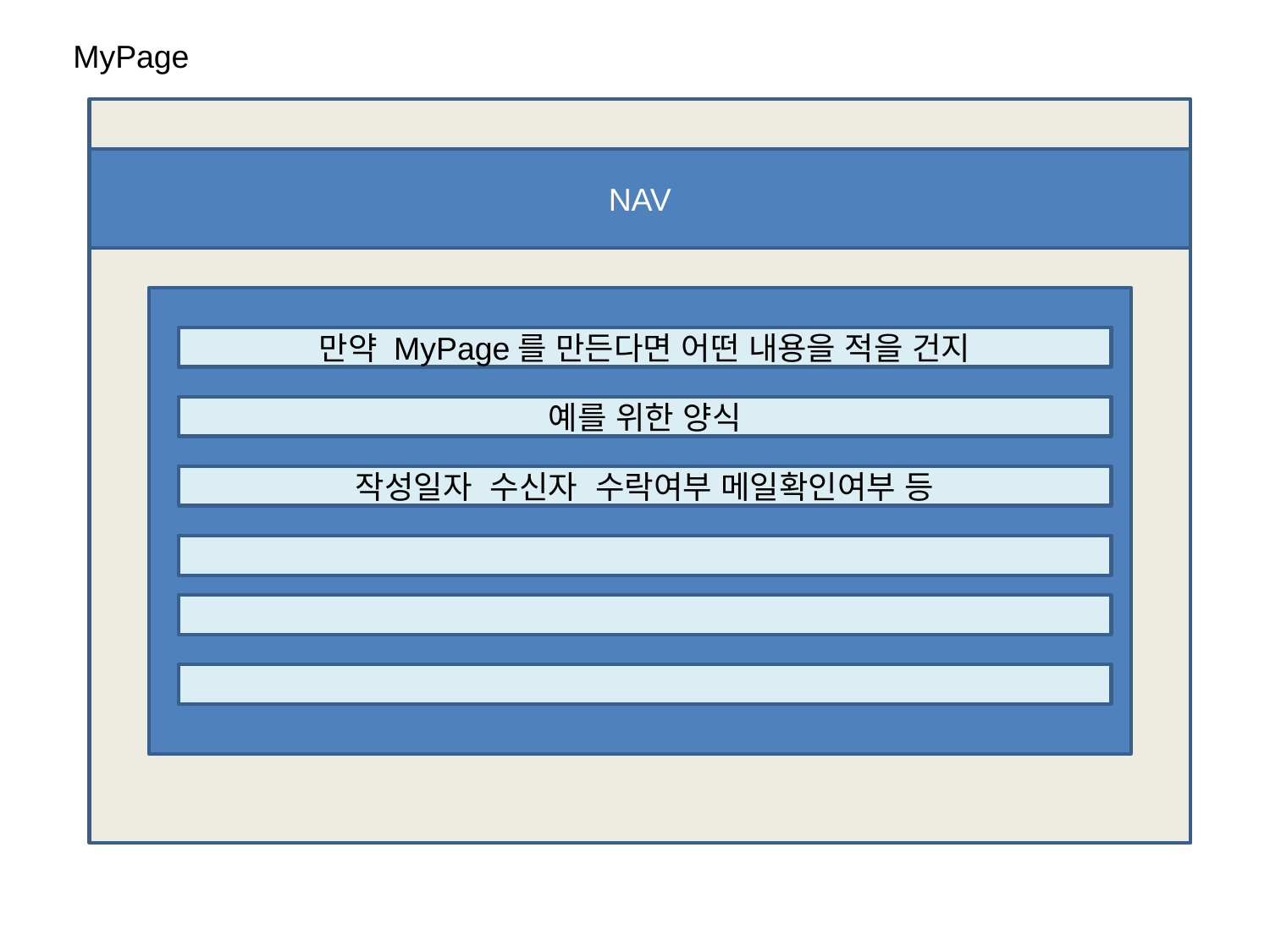

MyPage

NAV

만약 MyPage를 만든다면 어떤 내용을 적을 건지
예를 위한 양식
작성일자  수신자  수락여부 메일확인여부 등